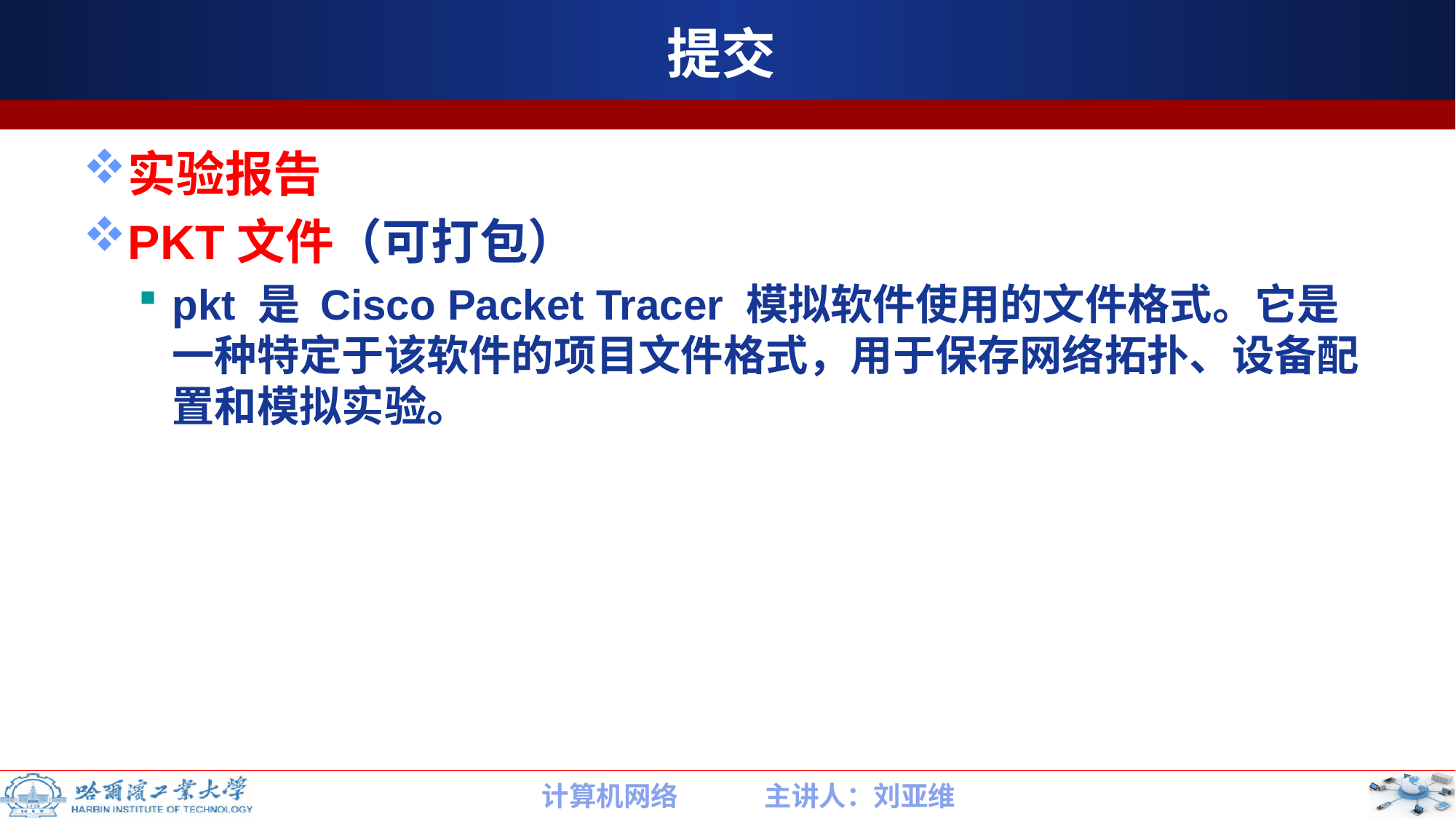

# 提交
实验报告
PKT文件（可打包）
pkt 是 Cisco Packet Tracer 模拟软件使用的文件格式。它是一种特定于该软件的项目文件格式，用于保存网络拓扑、设备配置和模拟实验。